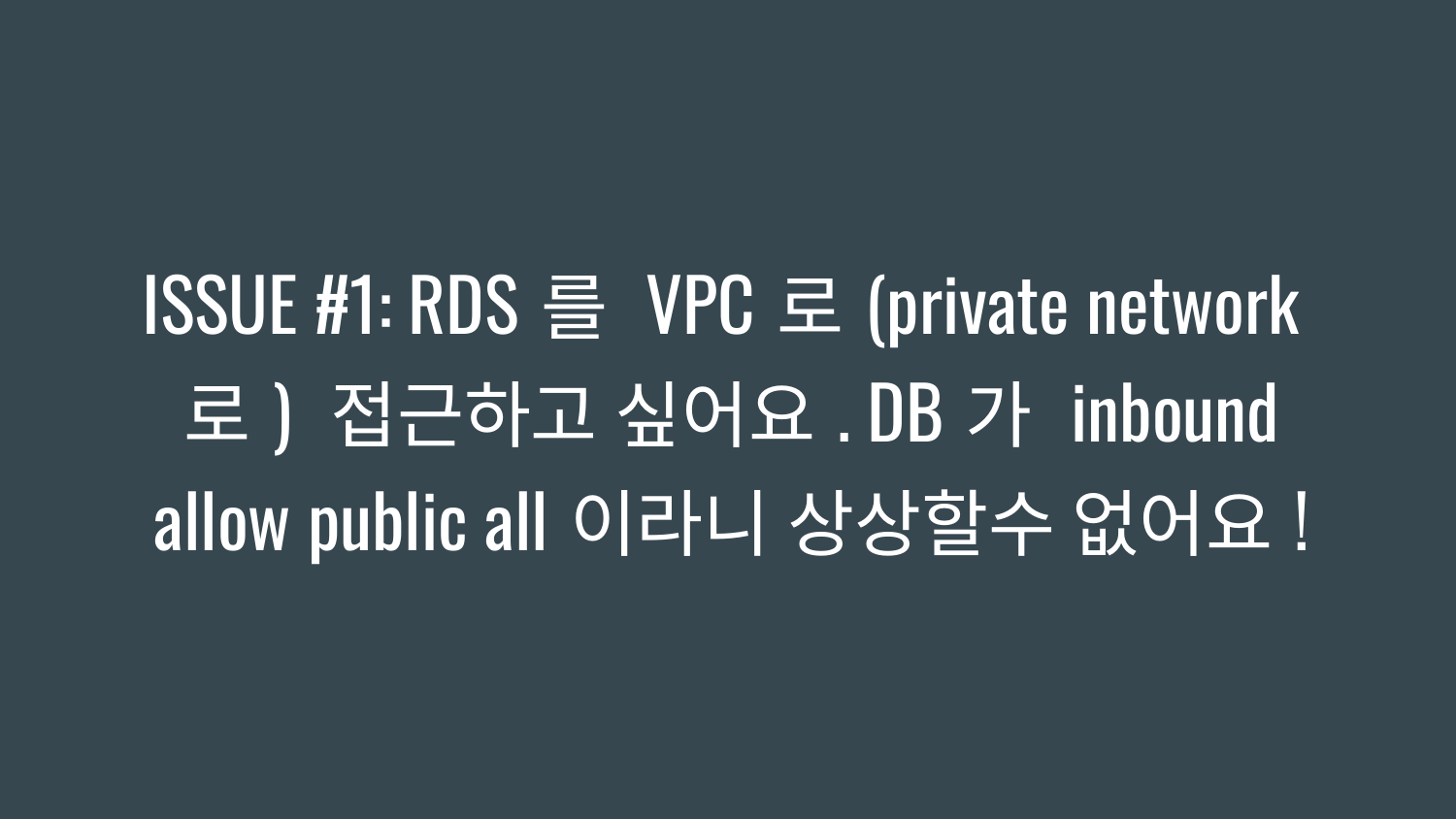

# ISSUE #1: RDS를 VPC로(private network로) 접근하고 싶어요. DB가 inbound allow public all이라니 상상할수 없어요!